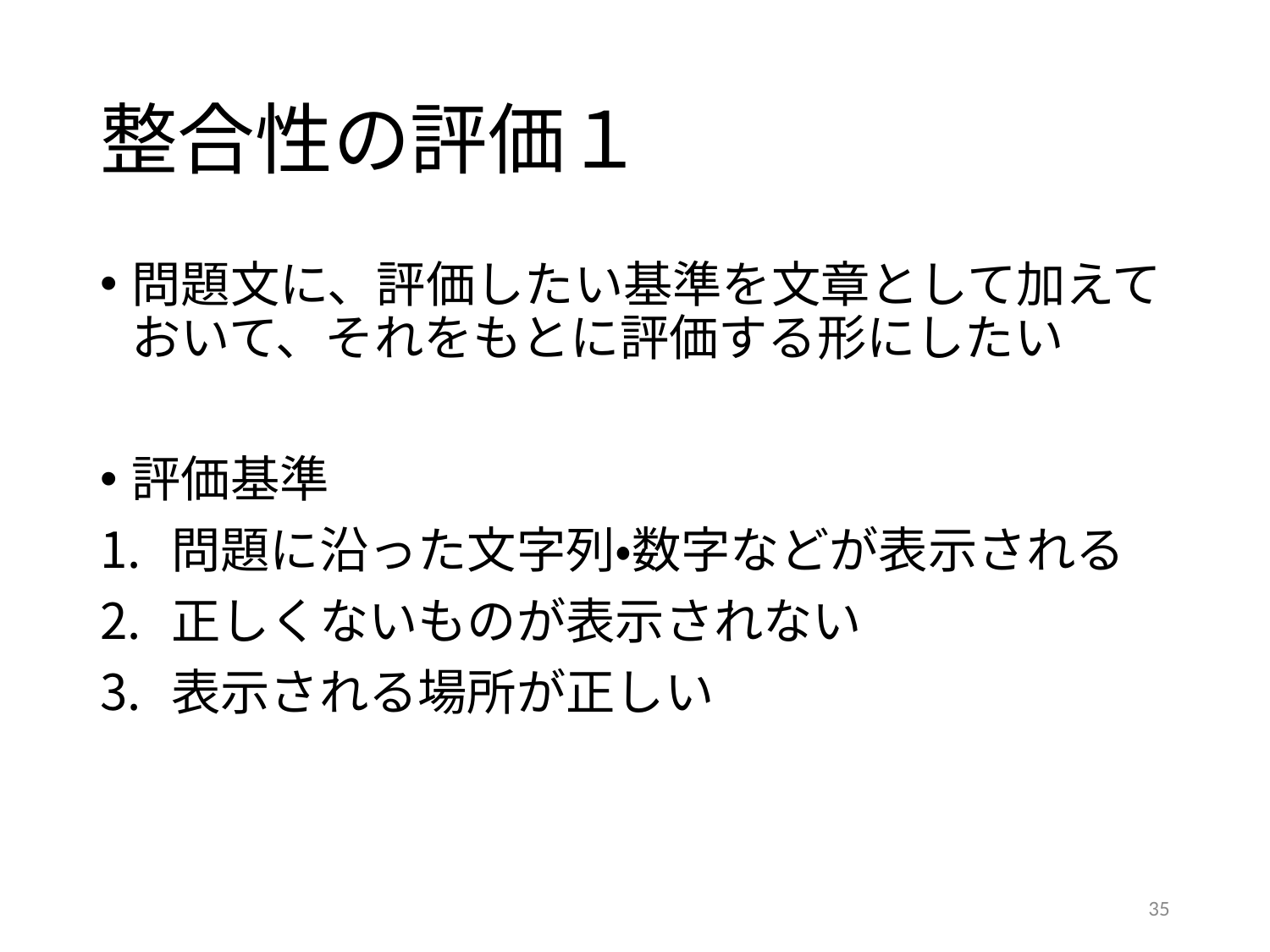

# 整合性の評価１
問題文に、評価したい基準を文章として加えておいて、それをもとに評価する形にしたい

評価基準
問題に沿った文字列・数字などが表示される
正しくないものが表示されない
表示される場所が正しい

35